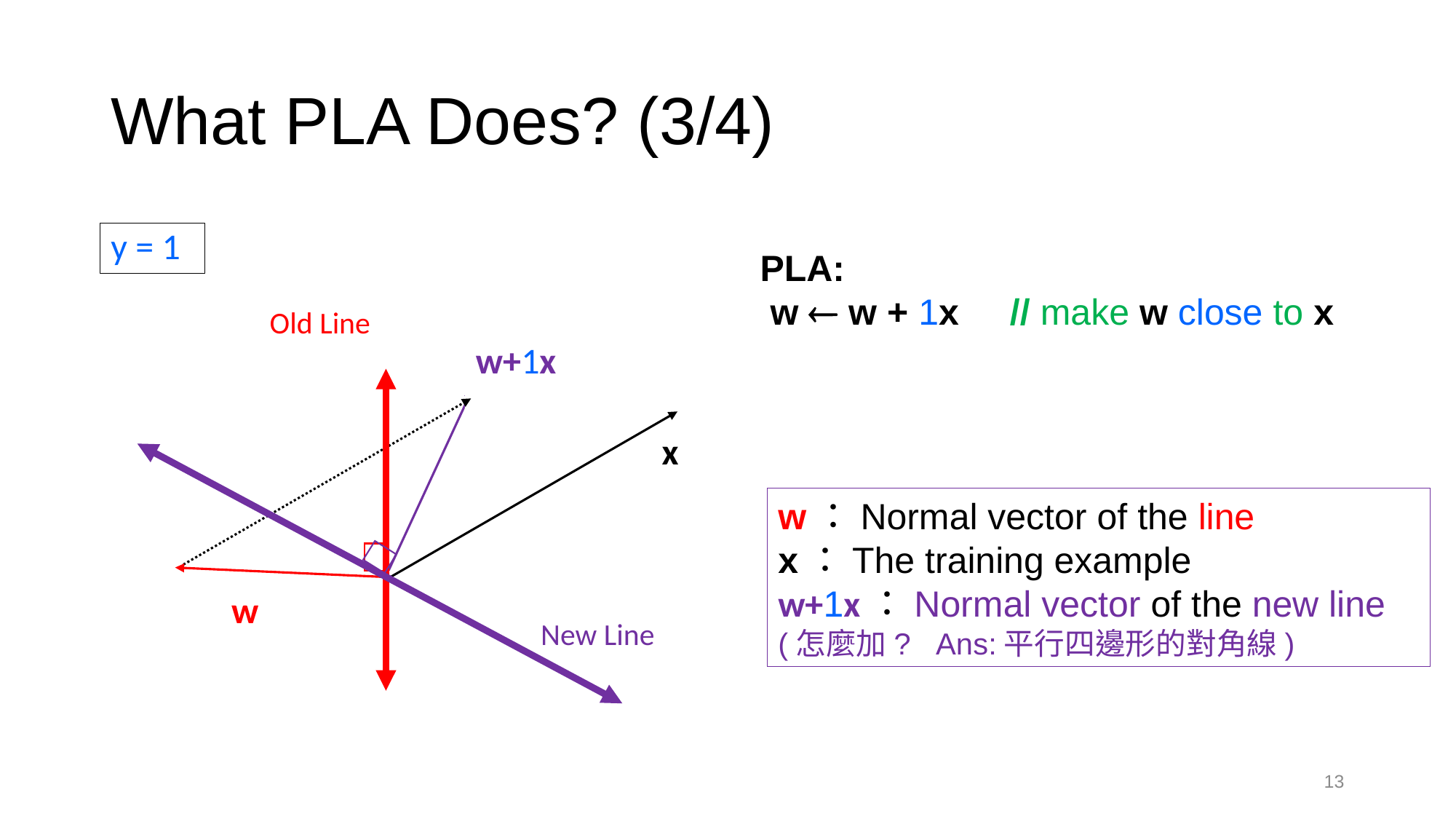

# What PLA Does? (3/4)
y = 1
PLA:
 w ← w + 1x     // make w close to x
Old Line

w+1x
x

New Line
w：Normal vector of the line
x：The training example
w+1x：Normal vector of the new line
(怎麼加?   Ans:平行四邊形的對角線)
w
13